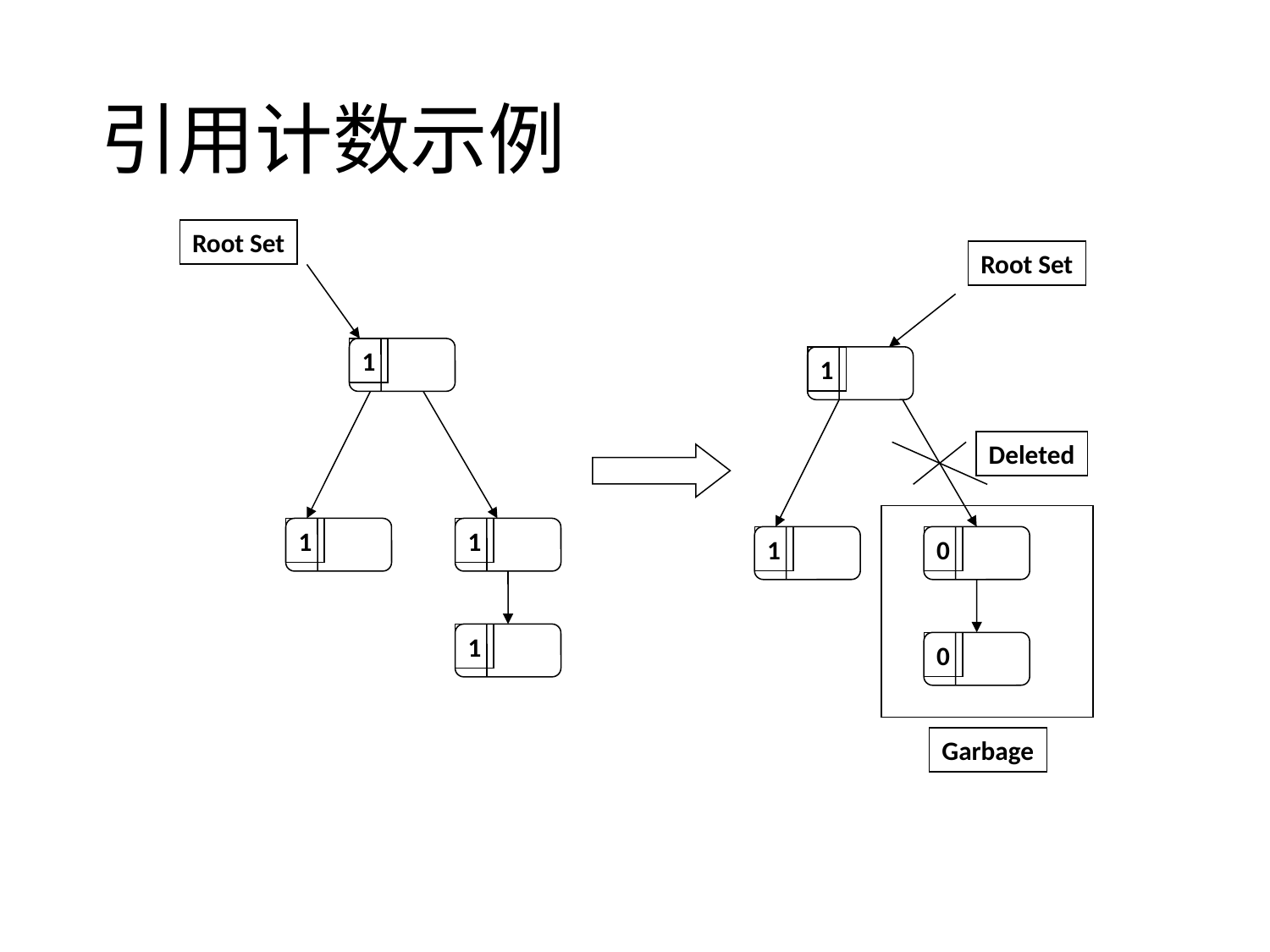

# 引用计数示例
Root Set
Root Set

1

1

1

1

1

1

0

0

Deleted

Garbage